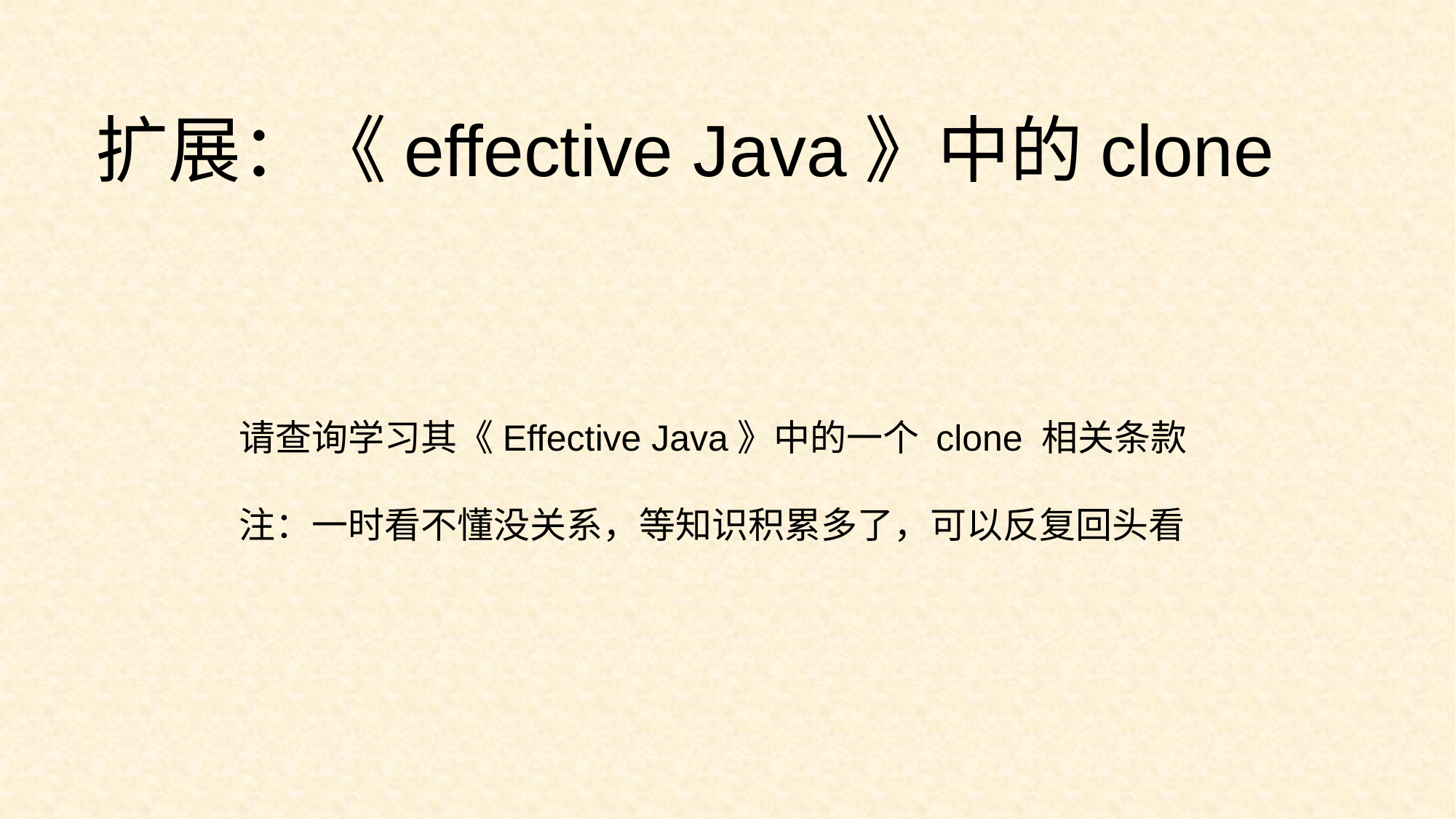

扩展：《effective Java》中的clone
请查询学习其《Effective Java》中的一个 clone 相关条款

注：一时看不懂没关系，等知识积累多了，可以反复回头看